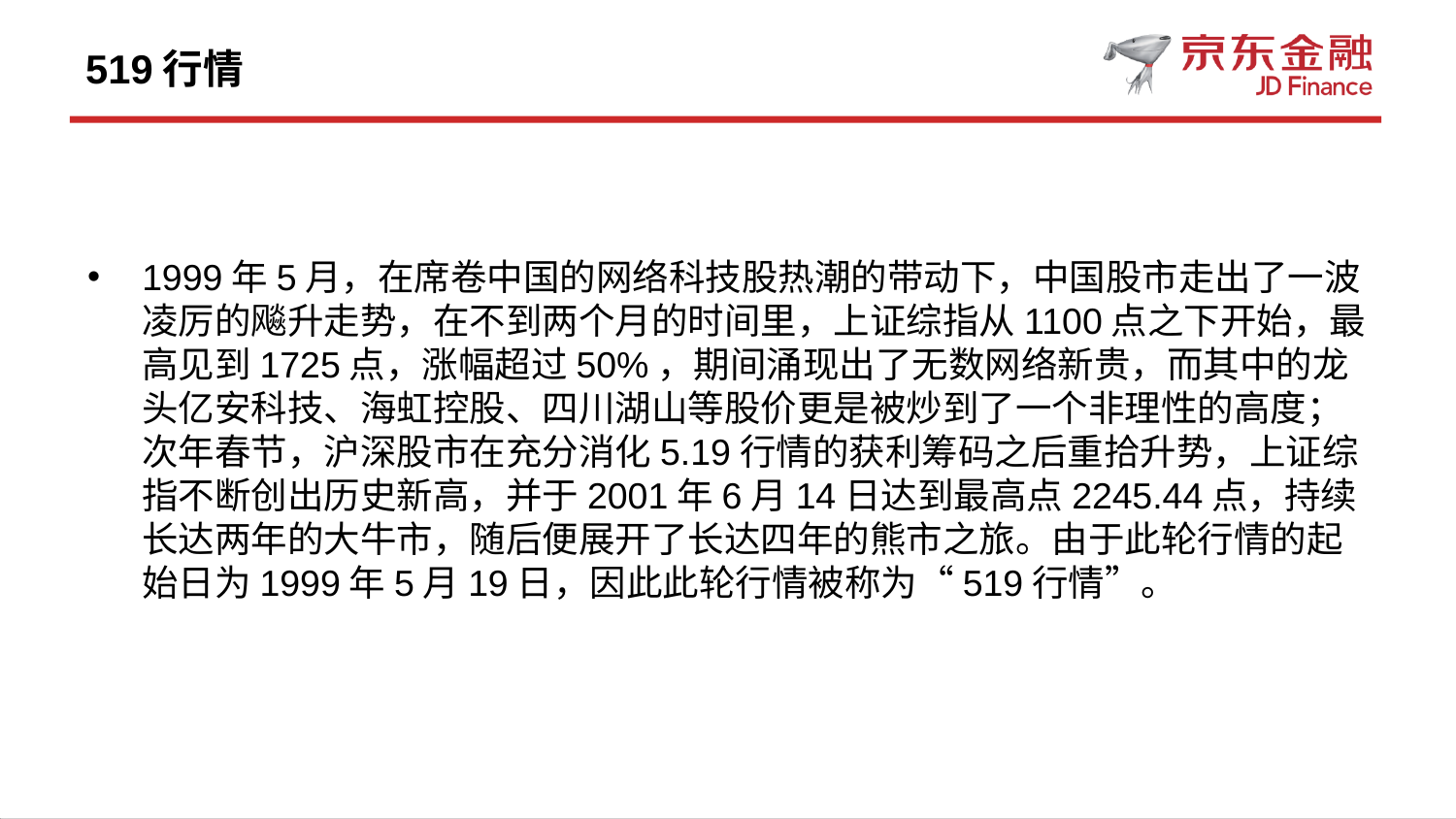

# 519行情
1999年5月，在席卷中国的网络科技股热潮的带动下，中国股市走出了一波凌厉的飚升走势，在不到两个月的时间里，上证综指从1100点之下开始，最高见到1725点，涨幅超过50%，期间涌现出了无数网络新贵，而其中的龙头亿安科技、海虹控股、四川湖山等股价更是被炒到了一个非理性的高度；次年春节，沪深股市在充分消化5.19行情的获利筹码之后重拾升势，上证综指不断创出历史新高，并于2001年6月14日达到最高点2245.44点，持续长达两年的大牛市，随后便展开了长达四年的熊市之旅。由于此轮行情的起始日为1999年5月19日，因此此轮行情被称为“519行情”。